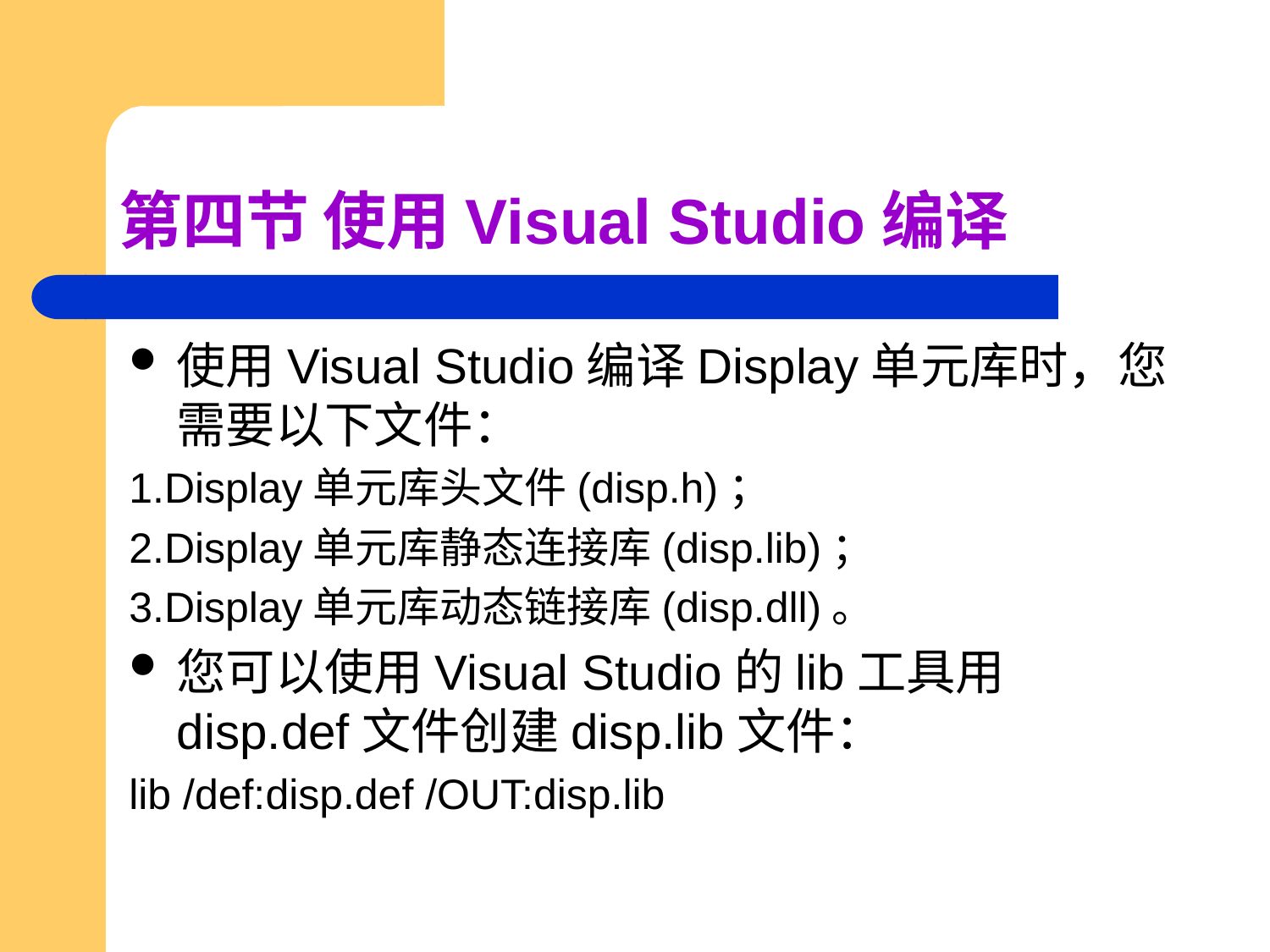

# 第四节 使用Visual Studio编译
使用Visual Studio编译Display单元库时，您需要以下文件：
1.Display单元库头文件(disp.h)；
2.Display单元库静态连接库(disp.lib)；
3.Display单元库动态链接库(disp.dll)。
您可以使用Visual Studio的lib工具用disp.def文件创建disp.lib文件：
lib /def:disp.def /OUT:disp.lib